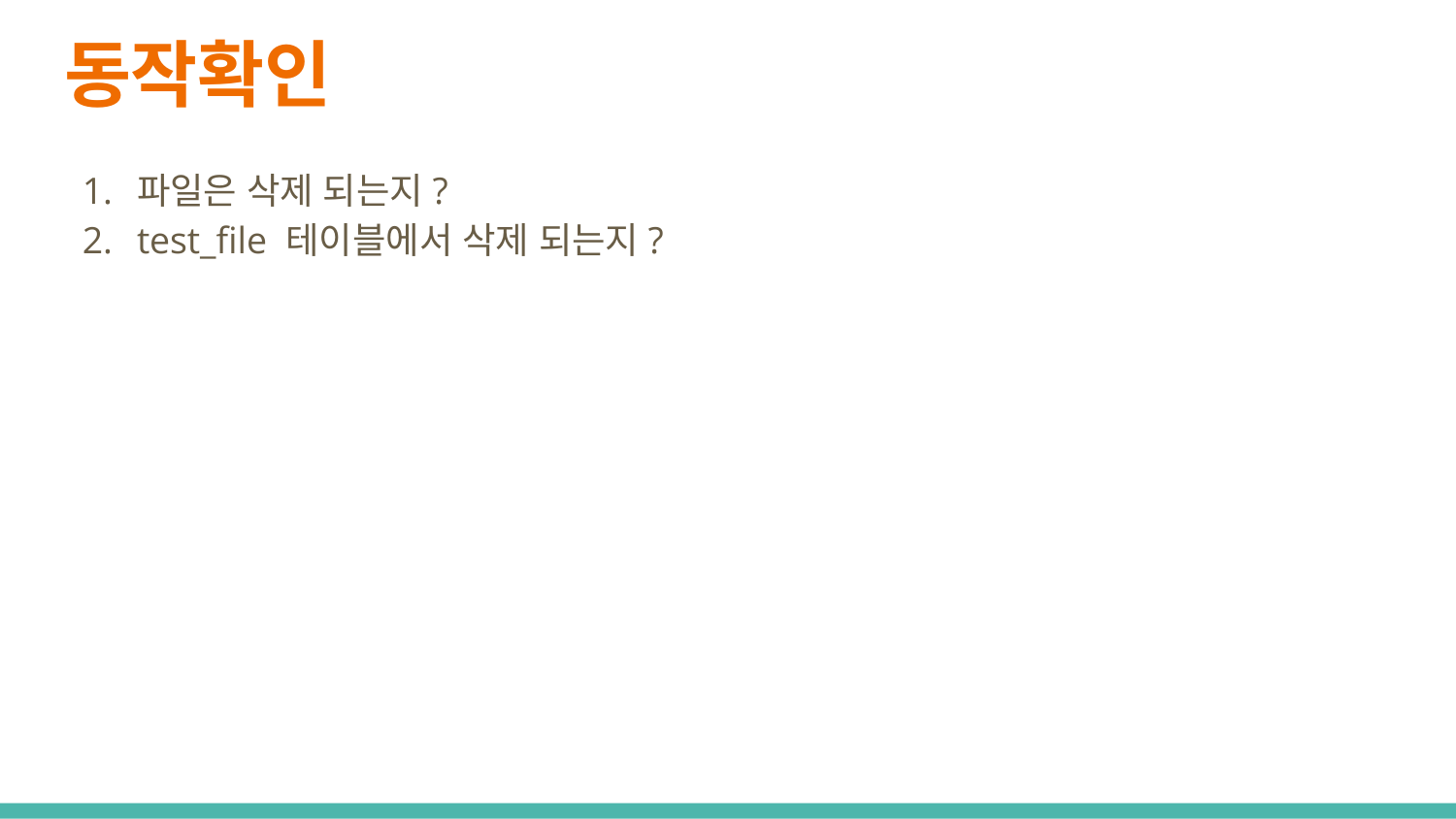

# 동작확인
파일은 삭제 되는지?
test_file 테이블에서 삭제 되는지?